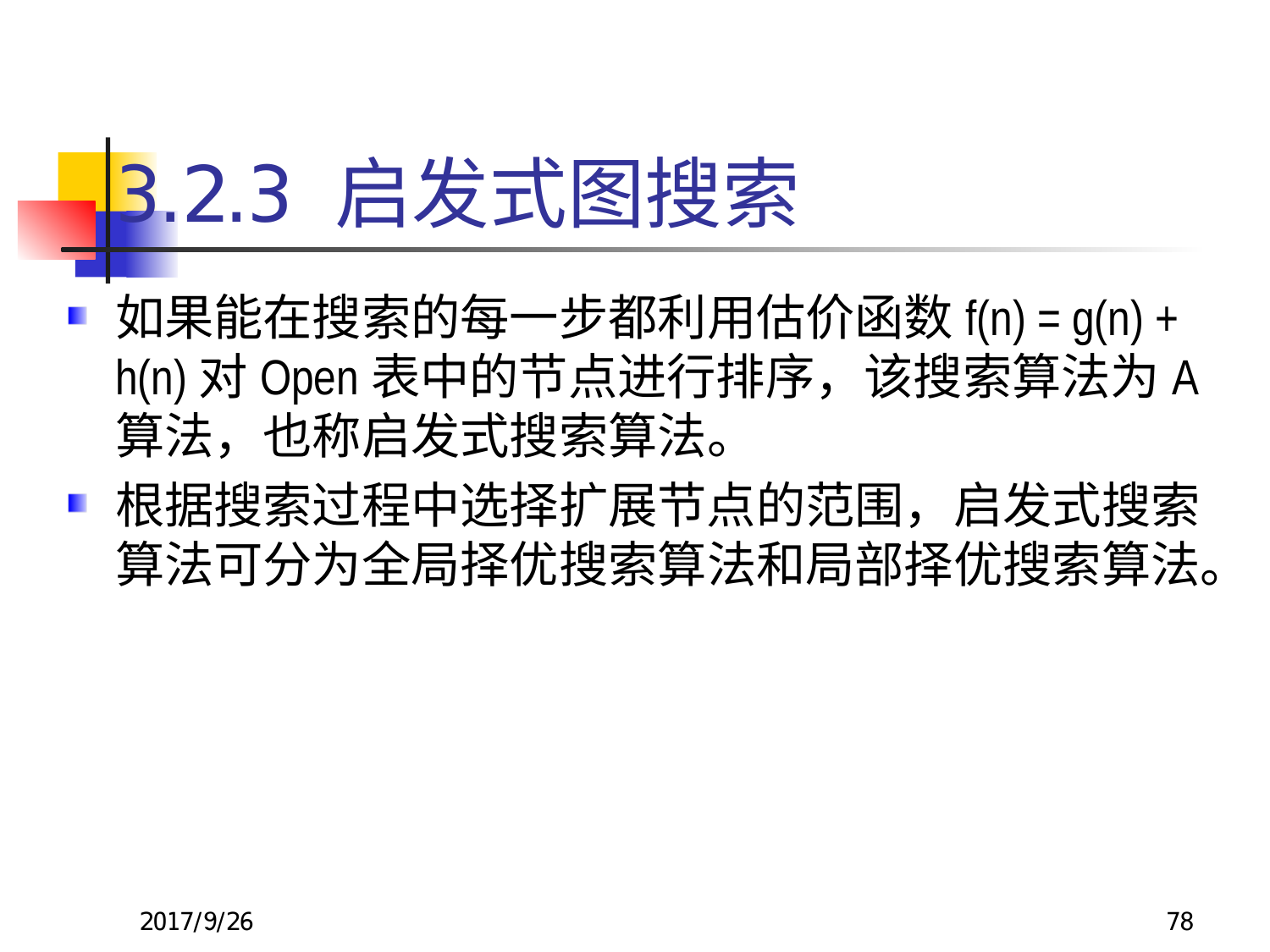

# 3.2.3 启发式图搜索
如果能在搜索的每一步都利用估价函数f(n) = g(n) + h(n)对Open表中的节点进行排序，该搜索算法为A算法，也称启发式搜索算法。
根据搜索过程中选择扩展节点的范围，启发式搜索算法可分为全局择优搜索算法和局部择优搜索算法。

2017/9/26
78